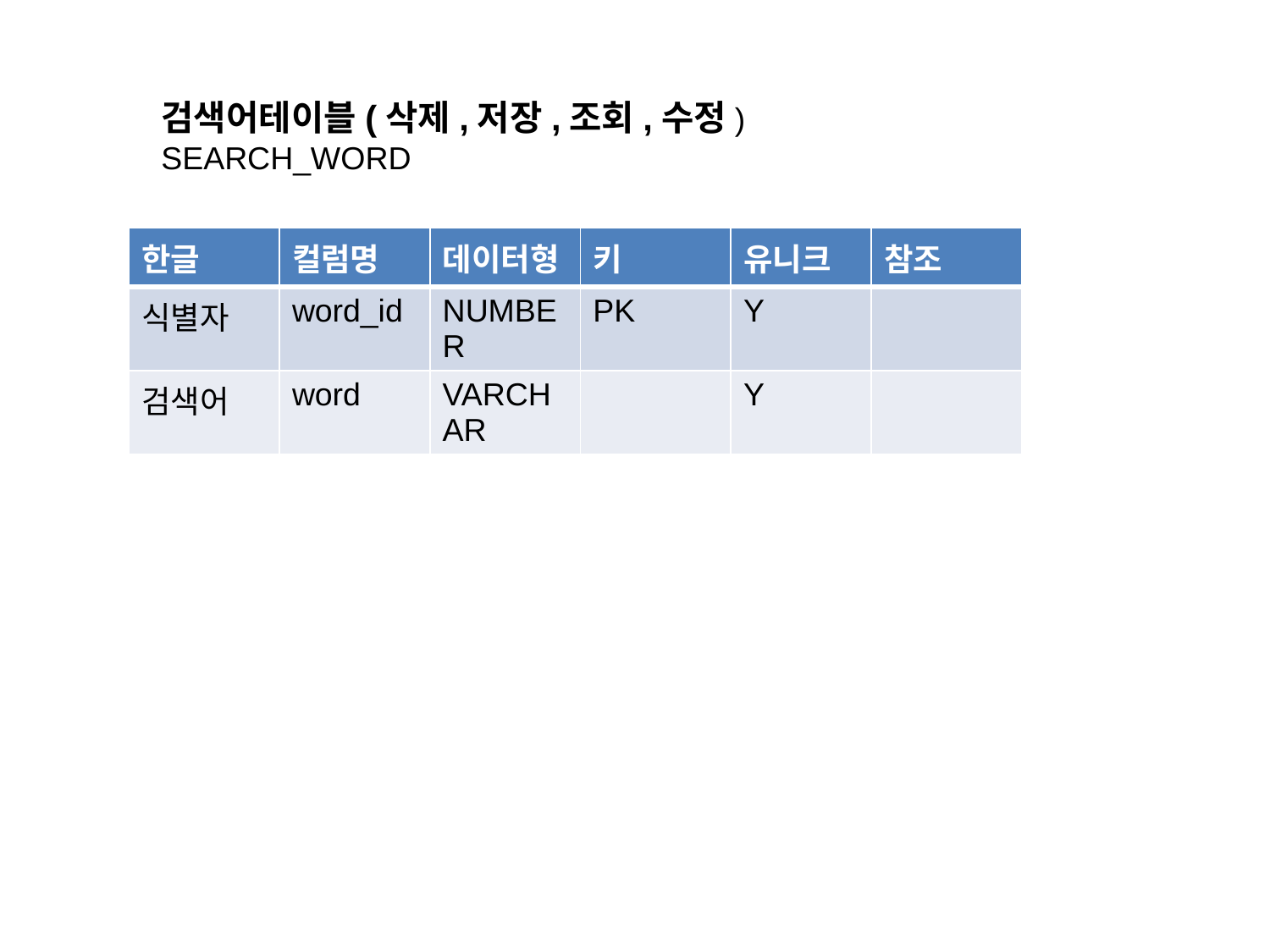

검색어테이블(삭제,저장,조회,수정)
SEARCH_WORD

| 한글 | 컬럼명 | 데이터형 | 키 | 유니크 | 참조 |
| --- | --- | --- | --- | --- | --- |
| 식별자 | word\_id | NUMBER | PK | Y |  |
| 검색어 | word | VARCHAR |  | Y |  |